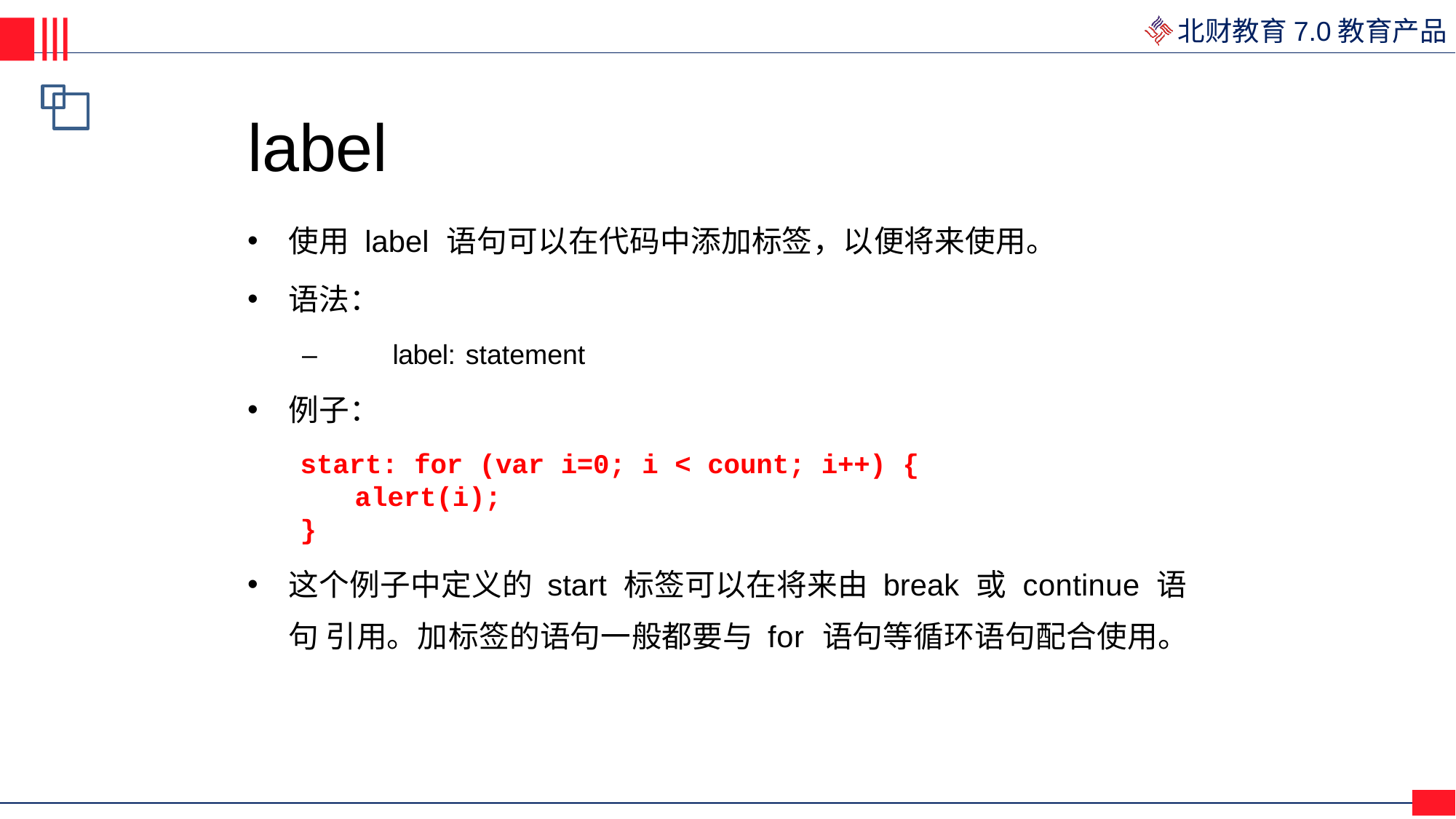

# label
使用 label 语句可以在代码中添加标签，以便将来使用。
语法：
–	label: statement
例子：
start: for (var i=0; i < count; i++) {
alert(i);
}
这个例子中定义的 start 标签可以在将来由 break 或 continue 语句 引用。加标签的语句一般都要与 for 语句等循环语句配合使用。